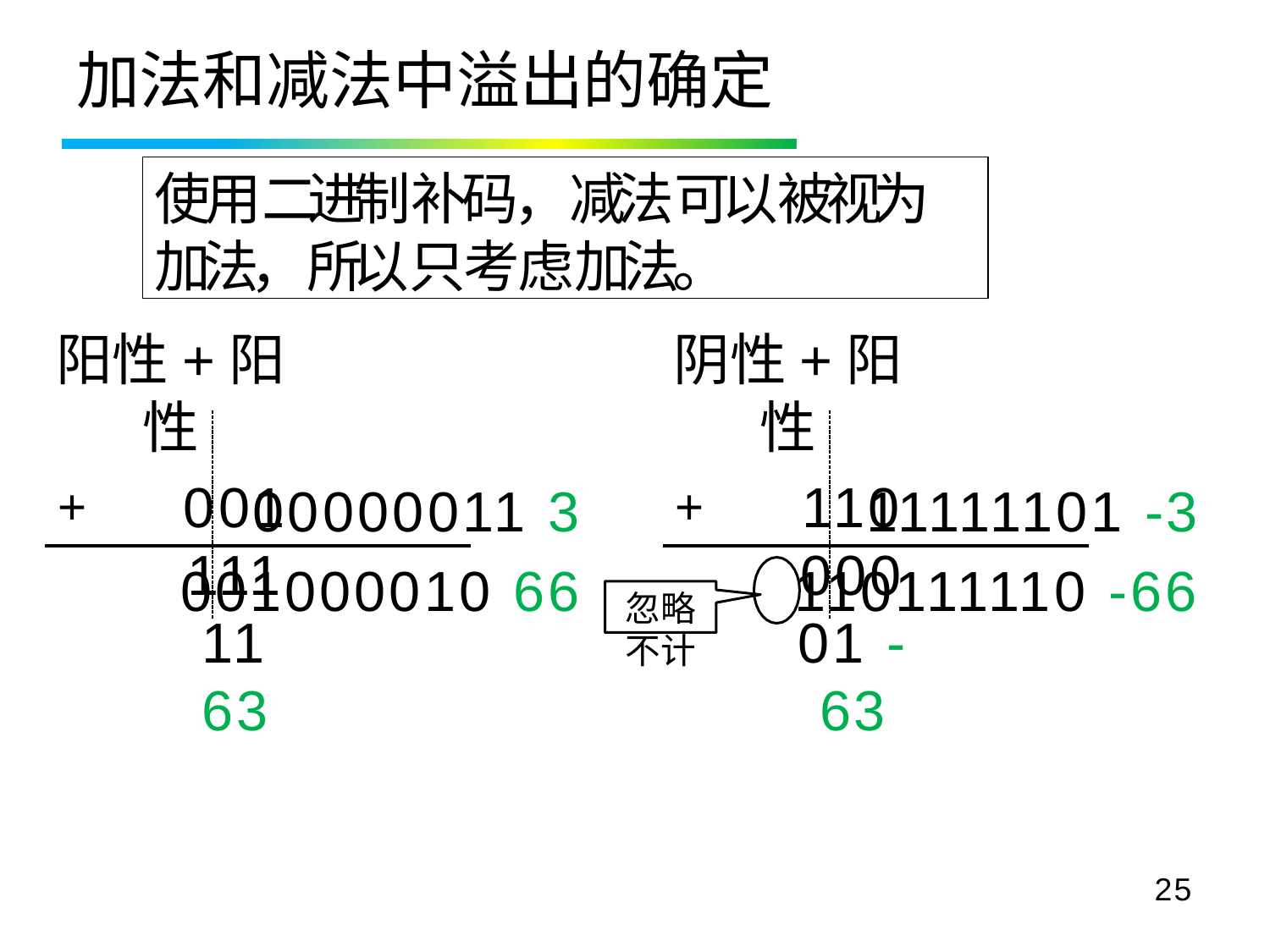

# 加法和减法中溢出的确定
使用二进制补码，减法可以被视为加法，所以只考虑加法。
阳性+阳性
00111111 63
阴性+阳性
11000001 -63

00000011 3
001000010 66
11111101 -3
110111110 -66
+
+

忽略不计
25